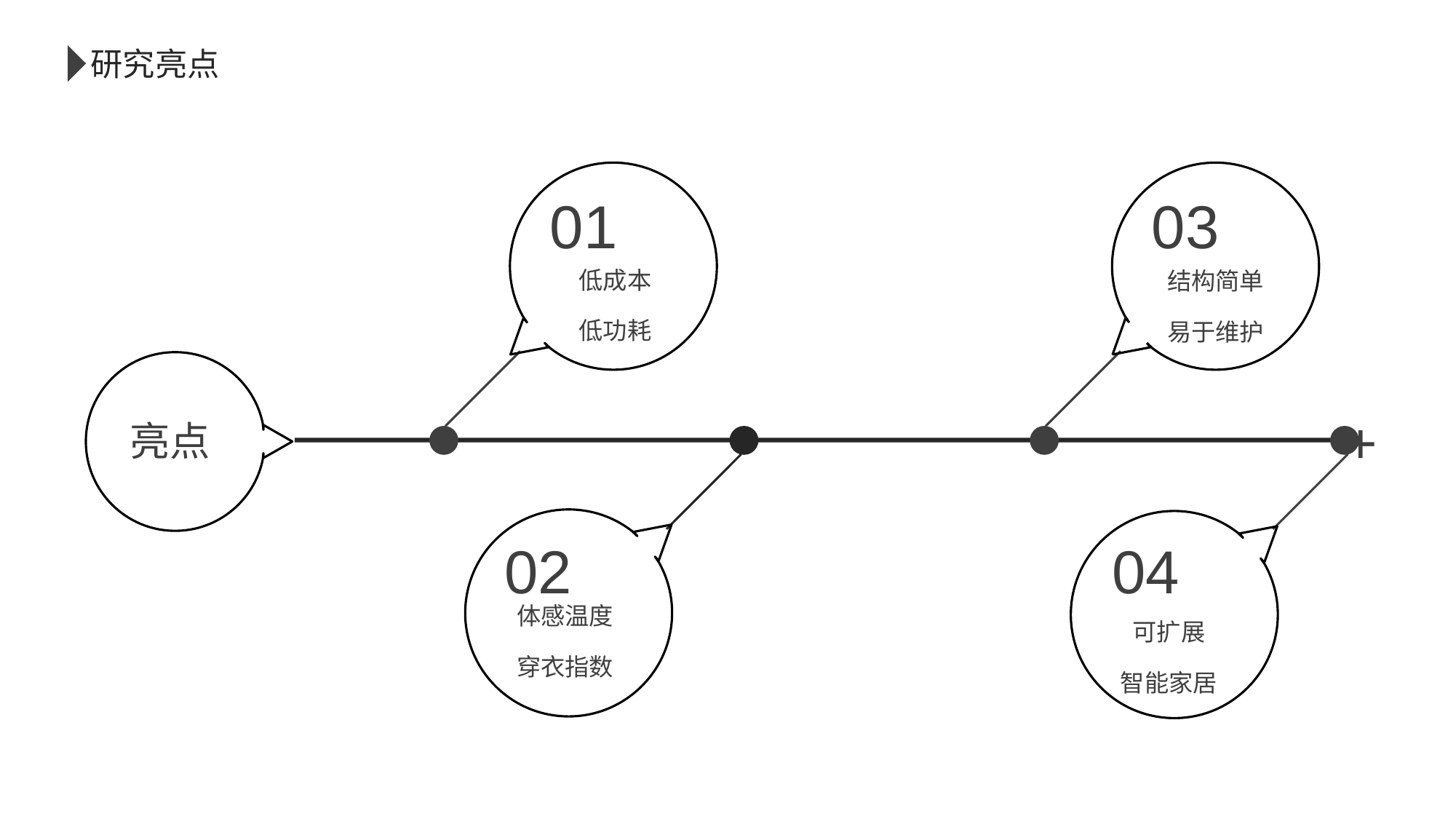

研究亮点

01
03
低成本
低功耗
结构简单
易于维护

亮点

+

02
04
体感温度
穿衣指数
可扩展
智能家居